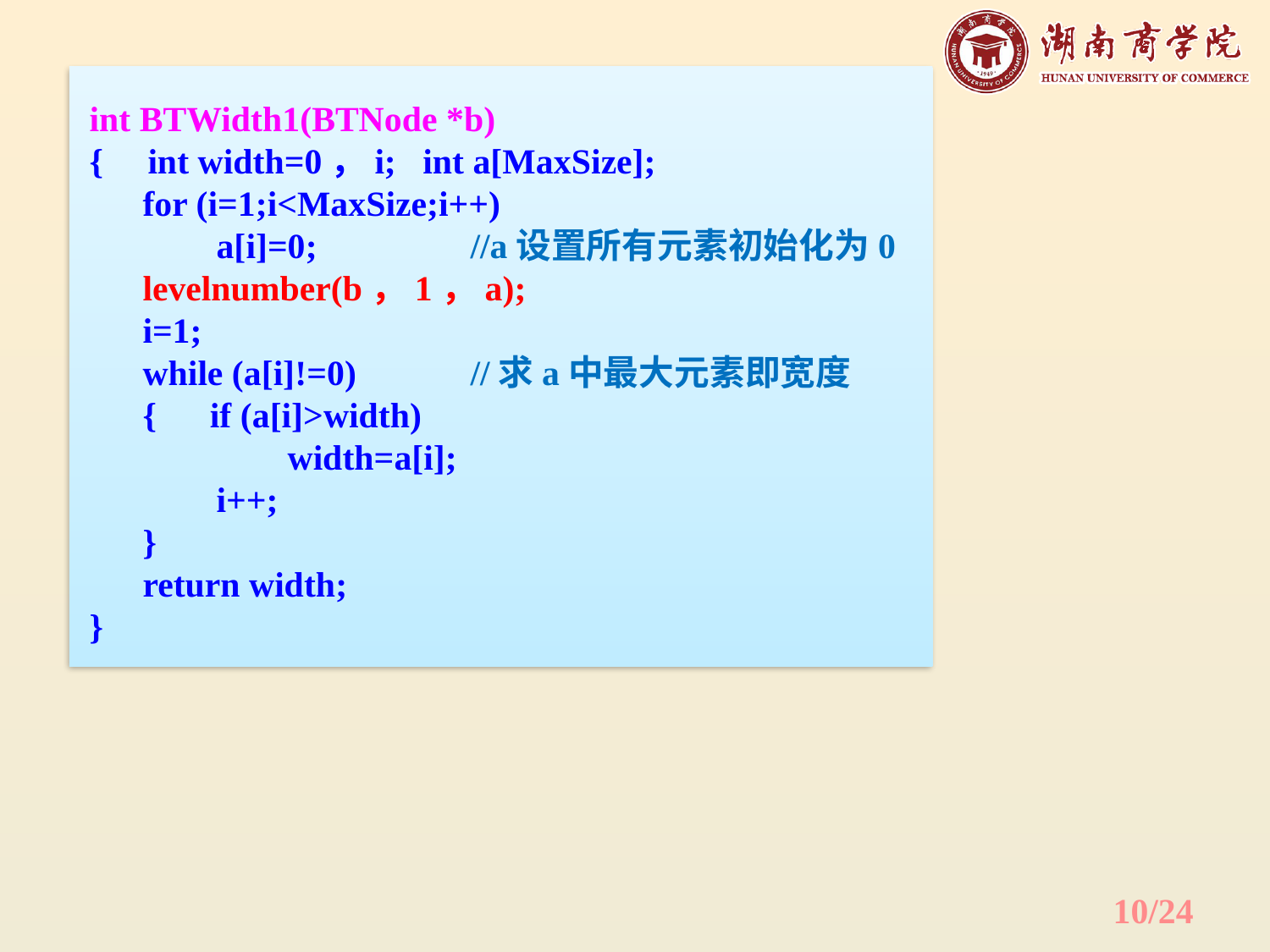

int BTWidth1(BTNode *b)
{     int width=0，i;   int a[MaxSize];
      for (i=1;i<MaxSize;i++)
	a[i]=0;		//a设置所有元素初始化为0
      levelnumber(b，1，a);
      i=1;
      while (a[i]!=0)	//求a中最大元素即宽度
      {      if (a[i]>width)
	        width=a[i];
	i++;
      }
      return width;
}
10/24